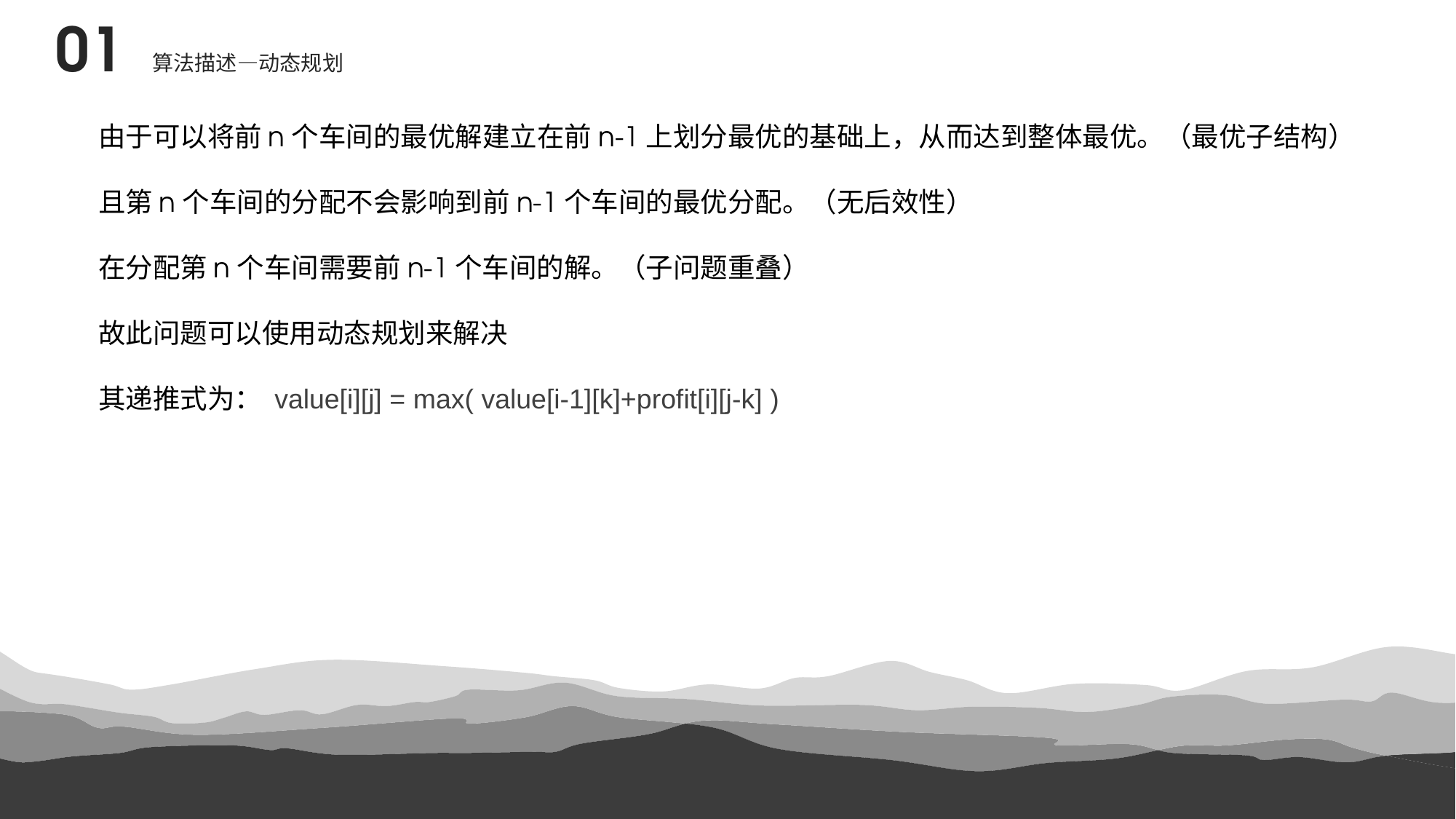

01
算法描述—动态规划
由于可以将前n个车间的最优解建立在前n-1上划分最优的基础上，从而达到整体最优。（最优子结构）

且第n个车间的分配不会影响到前n-1个车间的最优分配。（无后效性）

在分配第n个车间需要前n-1个车间的解。（子问题重叠）

故此问题可以使用动态规划来解决

其递推式为： value[i][j] = max( value[i-1][k]+profit[i][j-k] )